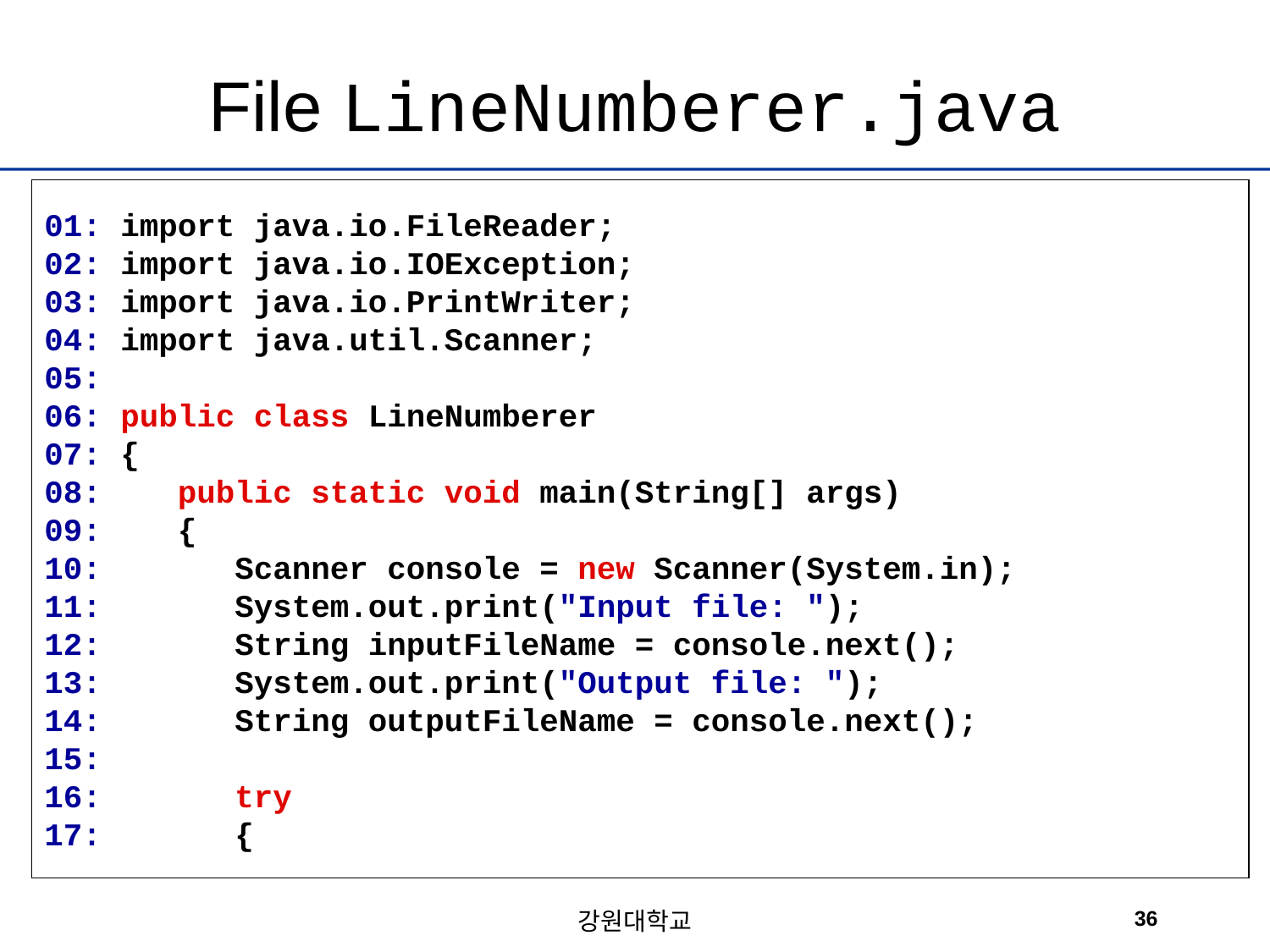

# File LineNumberer.java

01: import java.io.FileReader;
02: import java.io.IOException;
03: import java.io.PrintWriter;
04: import java.util.Scanner;
05:
06: public class LineNumberer
07: {
08:    public static void main(String[] args)
09:    {
10:       Scanner console = new Scanner(System.in);
11:       System.out.print("Input file: ");
12:       String inputFileName = console.next();
13:       System.out.print("Output file: ");
14:       String outputFileName = console.next();
15:
16:       try
17:       {
강원대학교